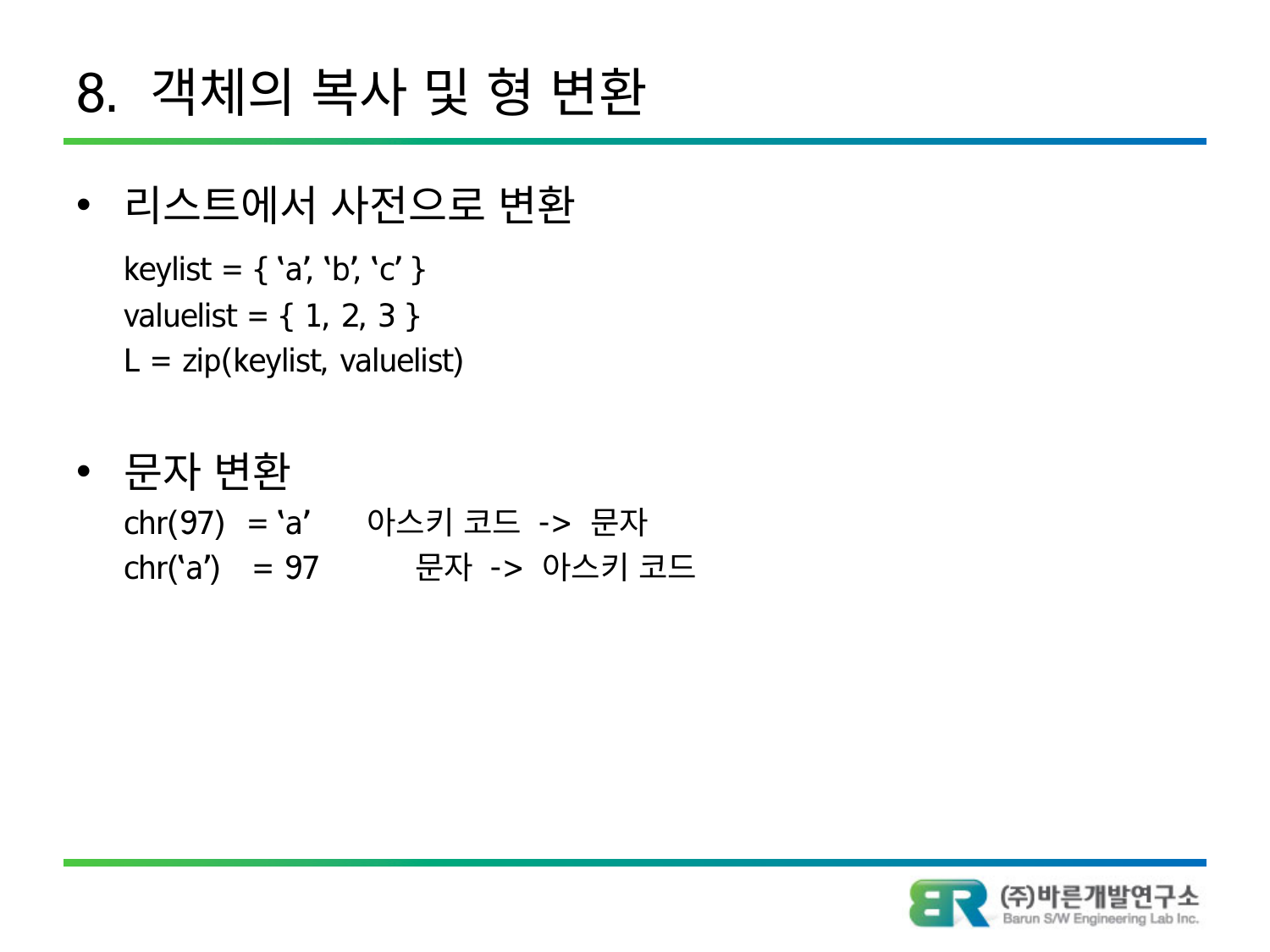

# 8. 객체의 복사 및 형 변환
리스트에서 사전으로 변환
	keylist = { ‘a’, ‘b’, ‘c’ }
	valuelist = { 1, 2, 3 }
	L = zip(keylist, valuelist)

문자 변환
	chr(97)  = ‘a’     아스키 코드 -> 문자
	chr(‘a’)   = 97	   문자 -> 아스키 코드